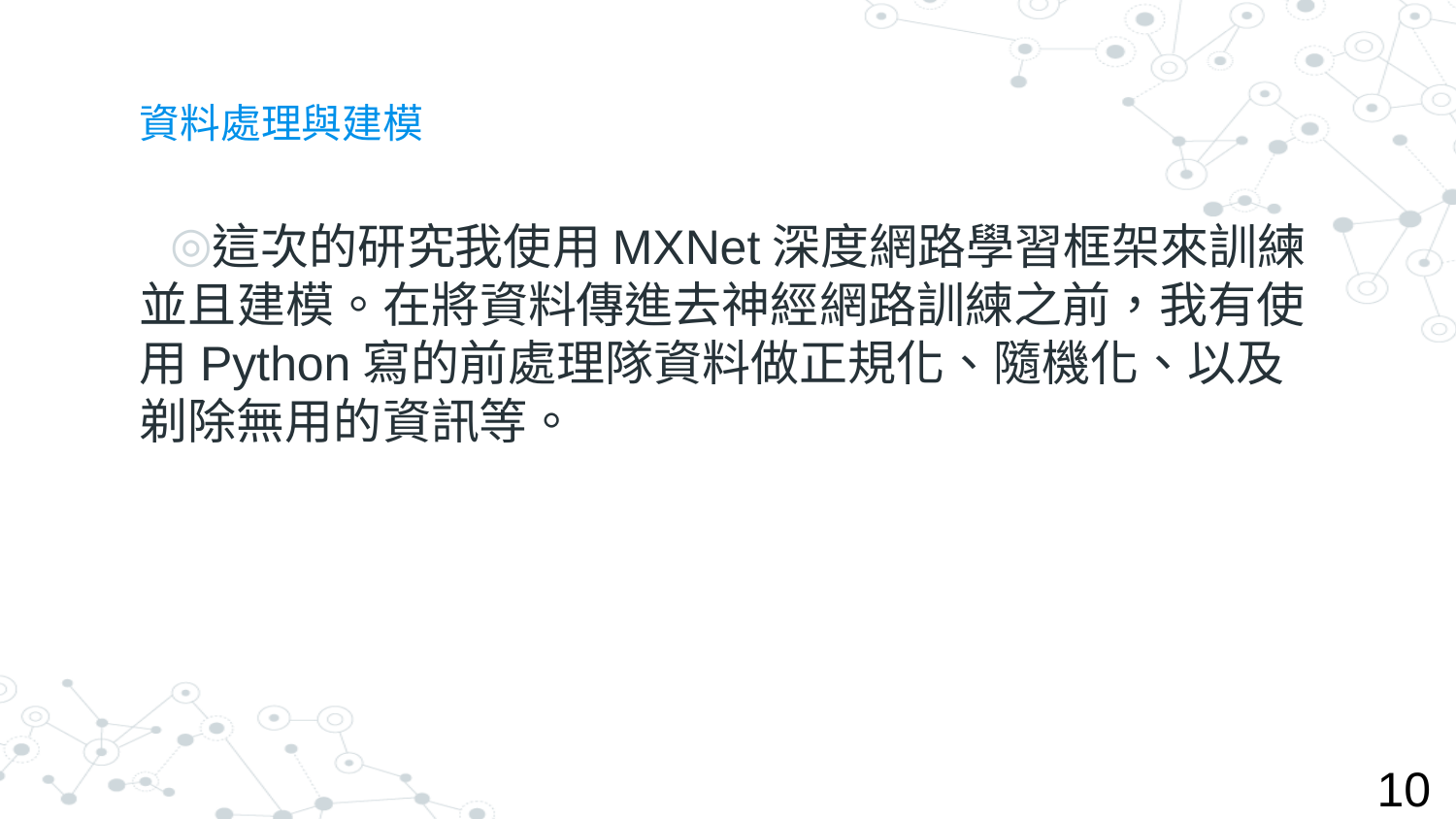

# 資料處理與建模
這次的研究我使用MXNet深度網路學習框架來訓練並且建模。在將資料傳進去神經網路訓練之前，我有使用Python寫的前處理隊資料做正規化、隨機化、以及剃除無用的資訊等。

10